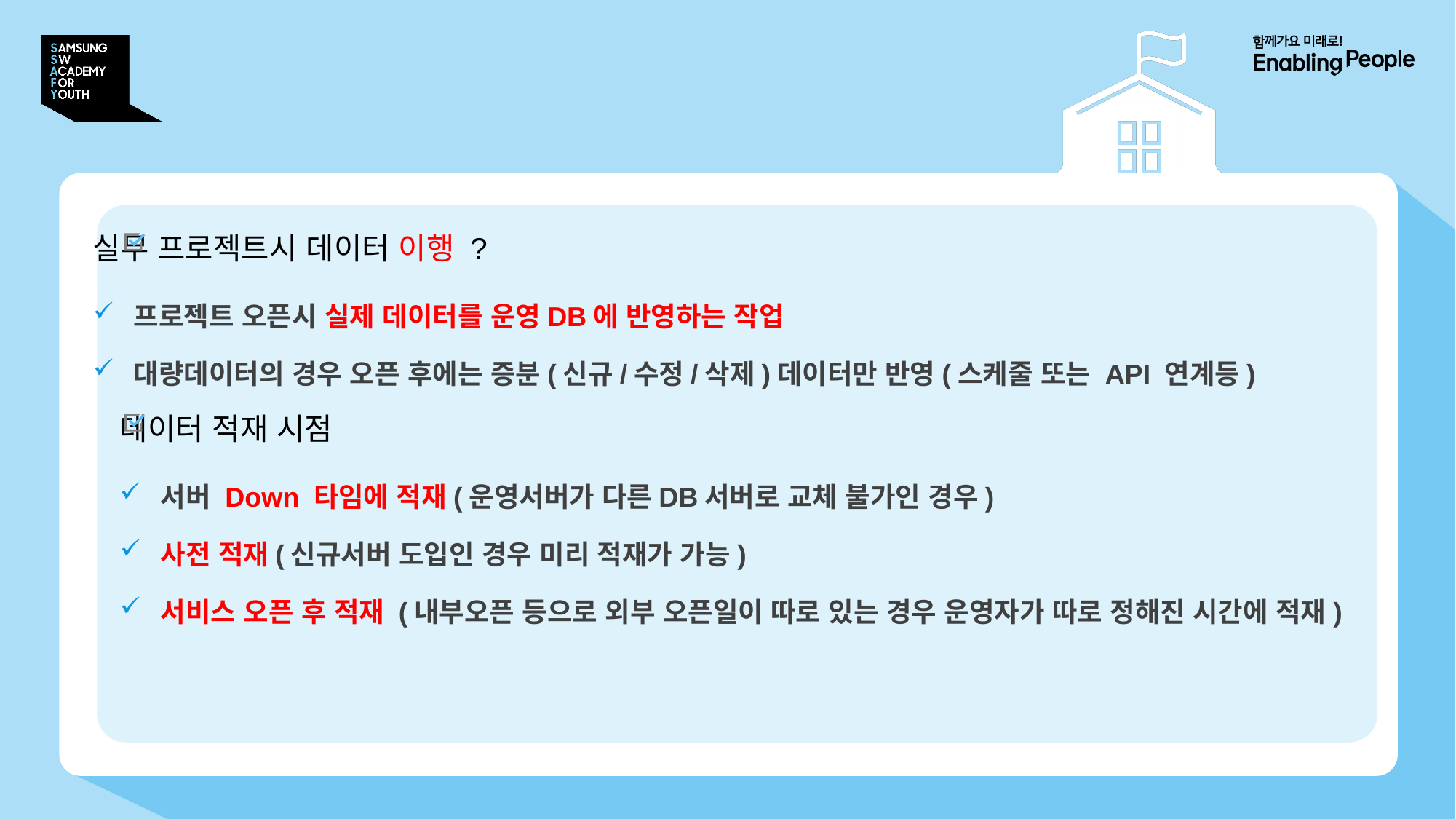

# 1. 과제 개요

실무 프로젝트시 데이터 이행 ?
프로젝트 오픈시 실제 데이터를 운영DB에 반영하는 작업
대량데이터의 경우 오픈 후에는 증분(신규/수정/삭제)데이터만 반영(스케줄 또는 API 연계등)

데이터 적재 시점
서버 Down 타임에 적재(운영서버가 다른DB서버로 교체 불가인 경우)
사전 적재(신규서버 도입인 경우 미리 적재가 가능)
서비스 오픈 후 적재 (내부오픈 등으로 외부 오픈일이 따로 있는 경우 운영자가 따로 정해진 시간에 적재)